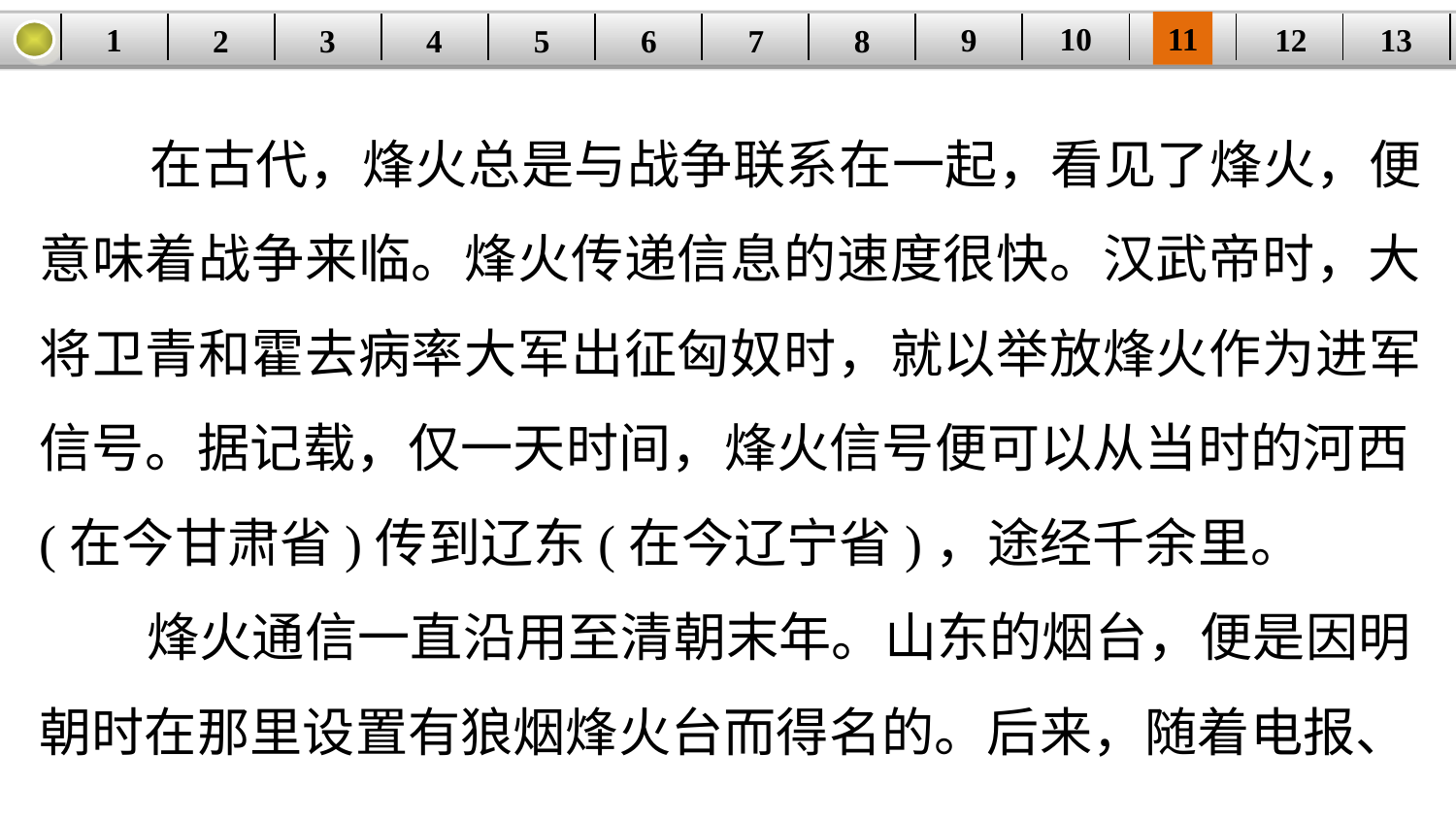

10

11
12
9
13
1
3
4
5
6
8
2
|  |  |  |  |  |  |  |  |  |  |  |  |  |
| --- | --- | --- | --- | --- | --- | --- | --- | --- | --- | --- | --- | --- |
7

        在古代，烽火总是与战争联系在一起，看见了烽火，便意味着战争来临。烽火传递信息的速度很快。汉武帝时，大将卫青和霍去病率大军出征匈奴时，就以举放烽火作为进军信号。据记载，仅一天时间，烽火信号便可以从当时的河西(在今甘肃省)传到辽东(在今辽宁省)，途经千余里。
        烽火通信一直沿用至清朝末年。山东的烟台，便是因明朝时在那里设置有狼烟烽火台而得名的。后来，随着电报、